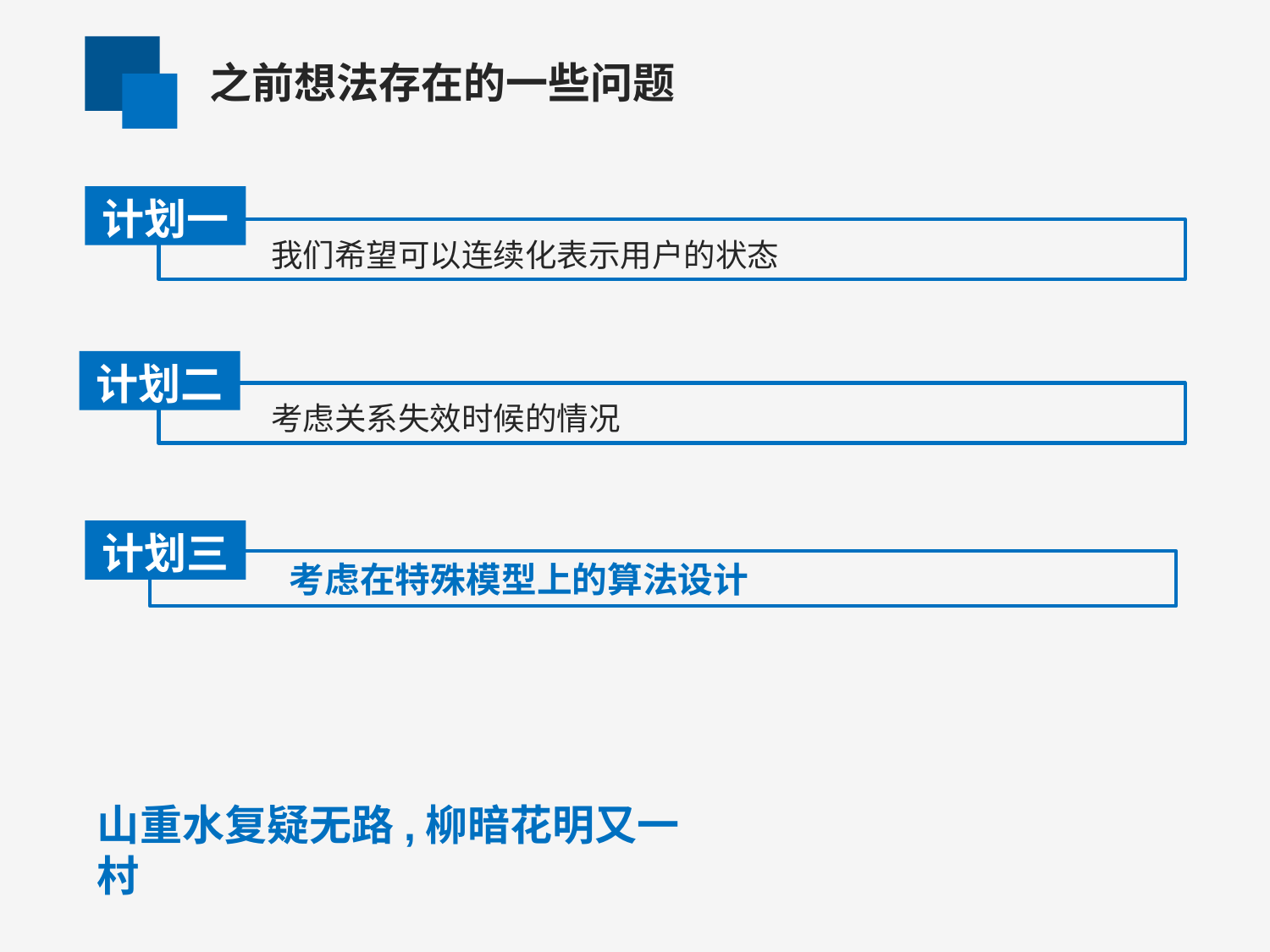

之前想法存在的一些问题
计划一
我们希望可以连续化表示用户的状态
计划二
考虑关系失效时候的情况
计划三
	考虑在特殊模型上的算法设计
山重水复疑无路,柳暗花明又一村